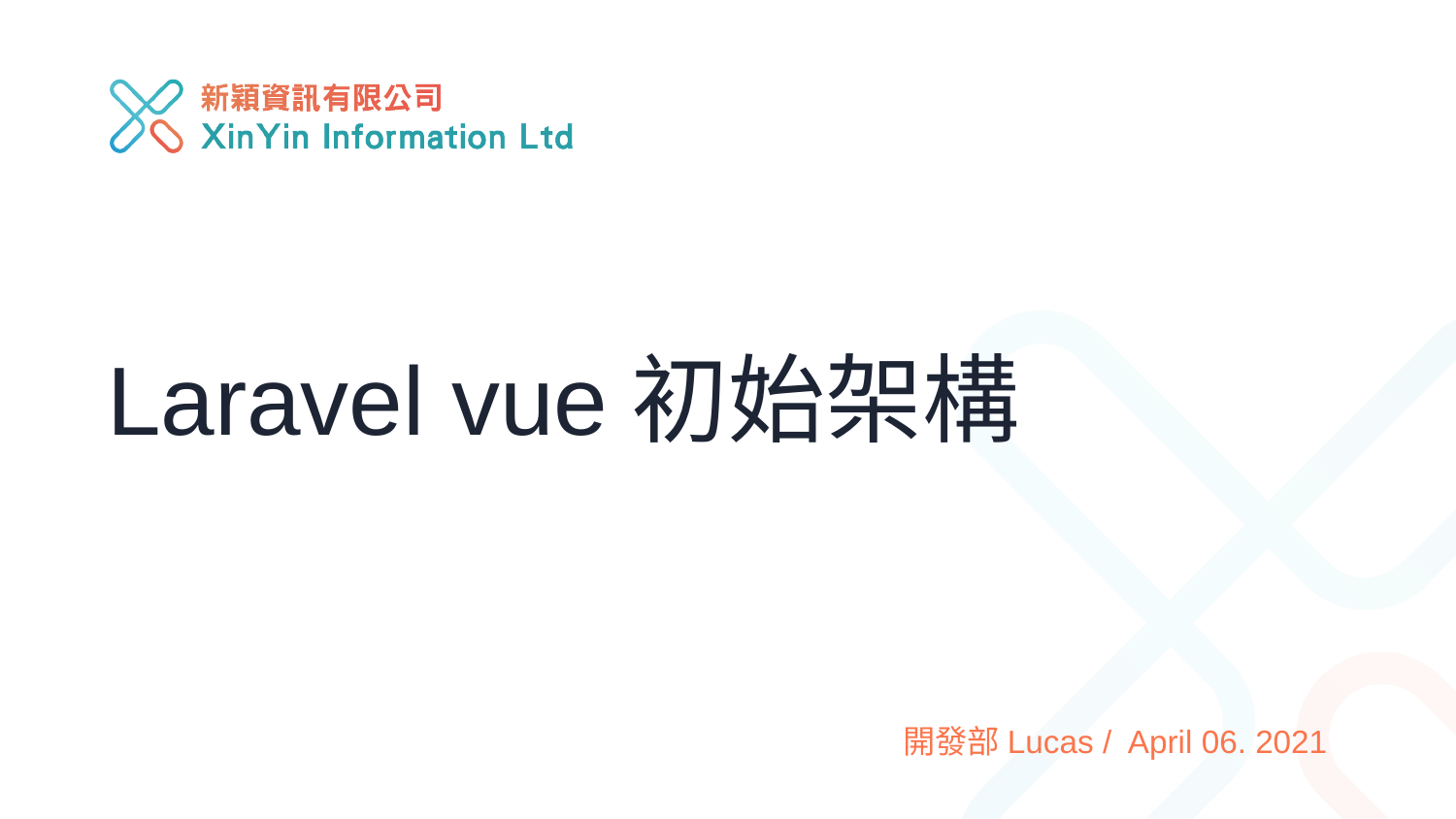

# Laravel vue初始架構
開發部Lucas /  April 06. 2021